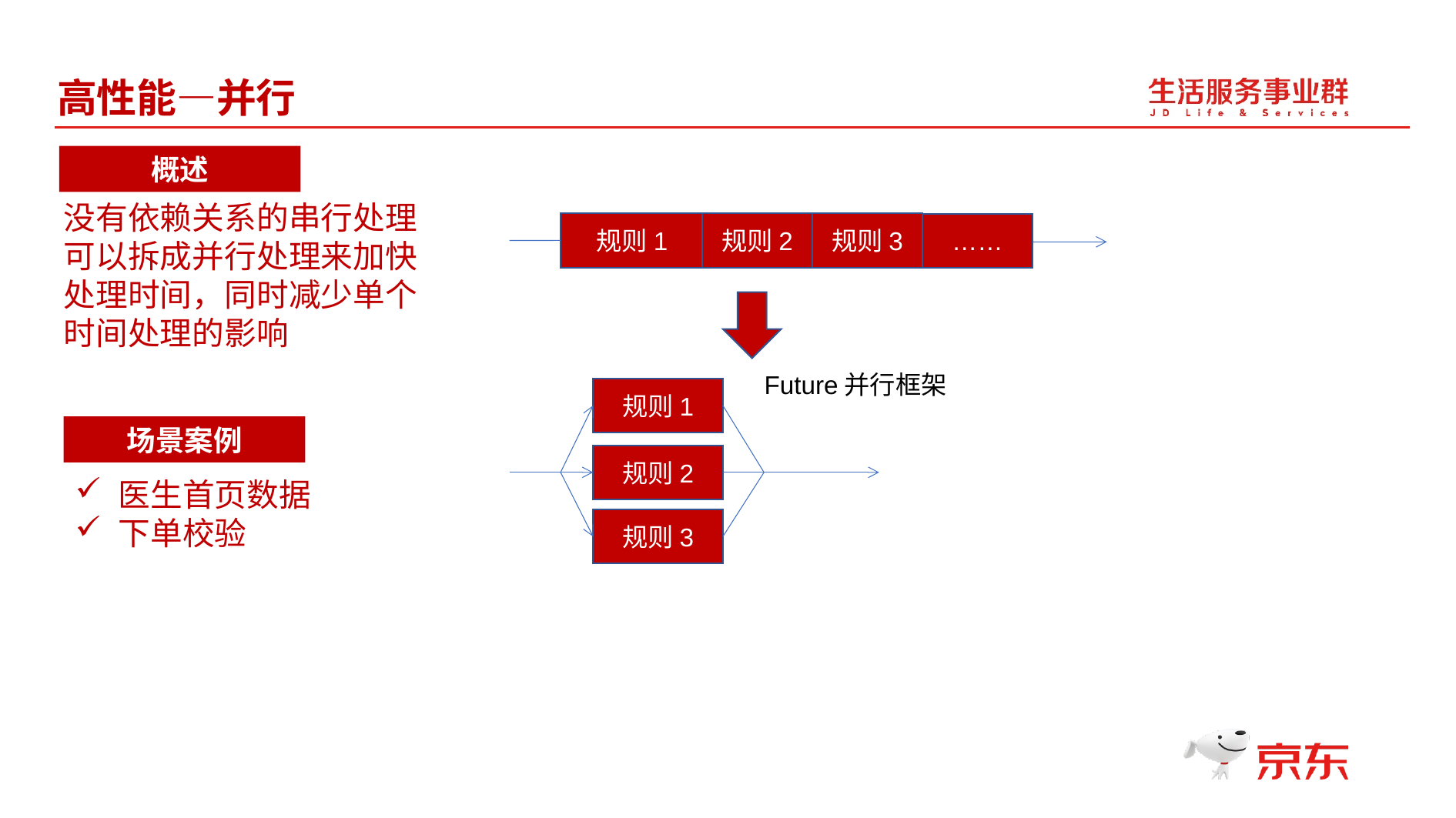

高性能—并行
概述
没有依赖关系的串行处理可以拆成并行处理来加快处理时间，同时减少单个时间处理的影响
规则3
规则1
规则2
……

Future并行框架
规则1
场景案例
规则2
医生首页数据
下单校验
规则3